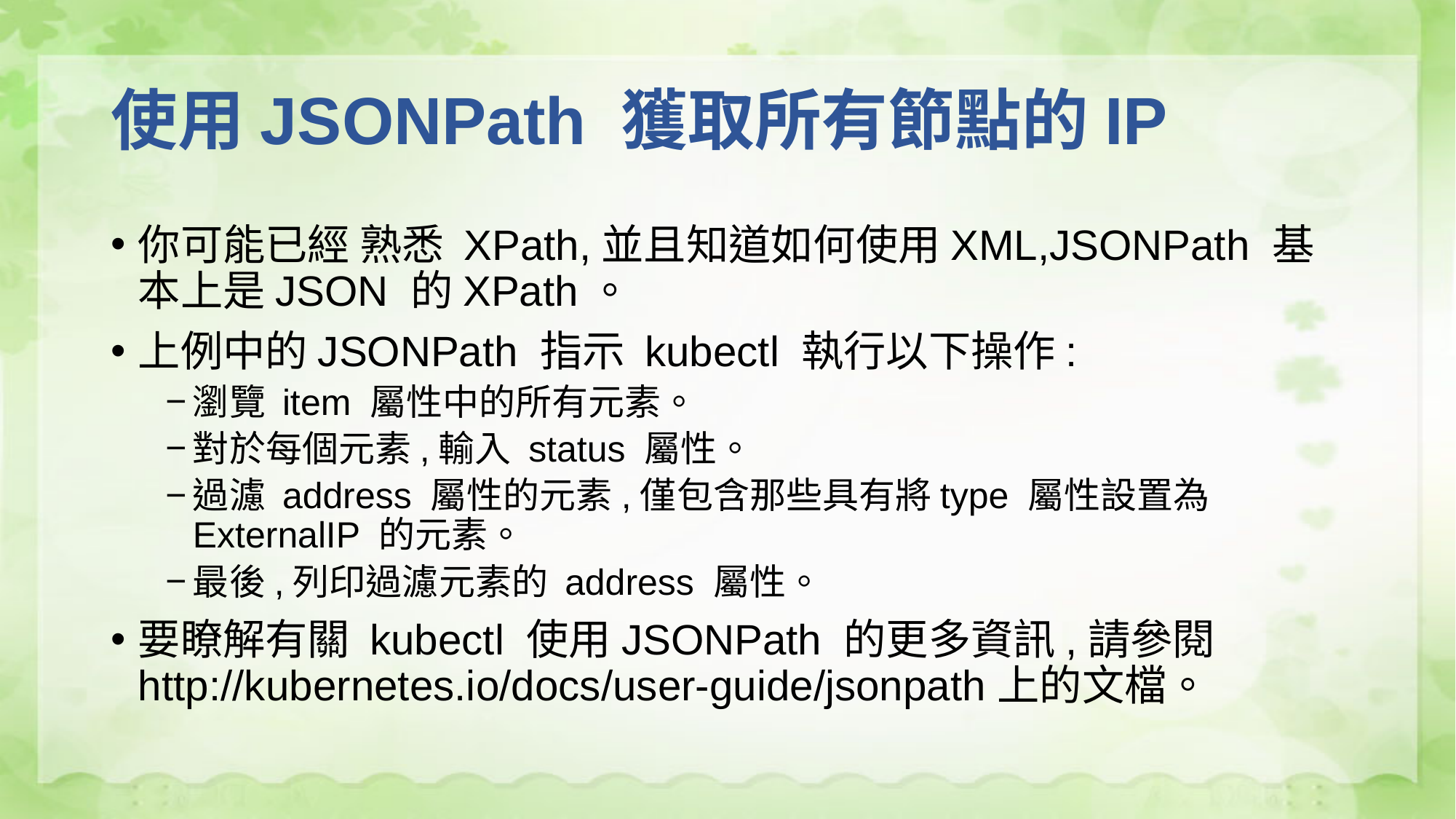

# 使用JSONPath 獲取所有節點的IP
你可能已經 熟悉 XPath,並且知道如何使用XML,JSONPath 基本上是JSON 的XPath。
上例中的JSONPath 指示 kubectl 執行以下操作:
瀏覽 item 屬性中的所有元素。
對於每個元素,輸入 status 屬性。
過濾 address 屬性的元素,僅包含那些具有將type 屬性設置為ExternalIP 的元素。
最後,列印過濾元素的 address 屬性。
要瞭解有關 kubectl 使用JSONPath 的更多資訊,請參閱http://kubernetes.io/docs/user-guide/jsonpath上的文檔。